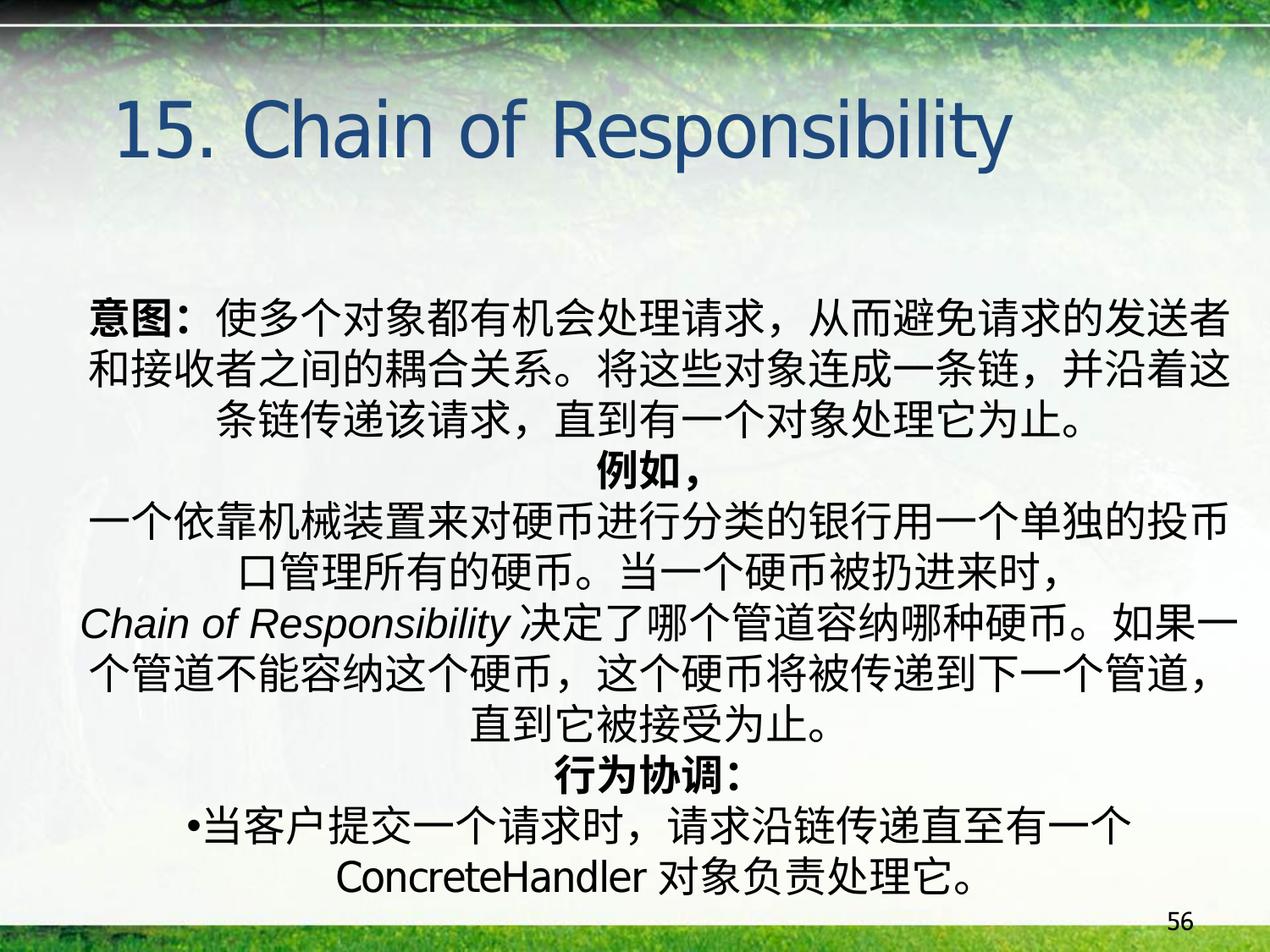

15. Chain of Responsibility
意图：使多个对象都有机会处理请求，从而避免请求的发送者
和接收者之间的耦合关系。将这些对象连成一条链，并沿着这
条链传递该请求，直到有一个对象处理它为止。
例如，
一个依靠机械装置来对硬币进行分类的银行用一个单独的投币
口管理所有的硬币。当一个硬币被扔进来时，
Chain of Responsibility决定了哪个管道容纳哪种硬币。如果一
个管道不能容纳这个硬币，这个硬币将被传递到下一个管道，
直到它被接受为止。
行为协调：
当客户提交一个请求时，请求沿链传递直至有一个
 ConcreteHandler对象负责处理它。
56